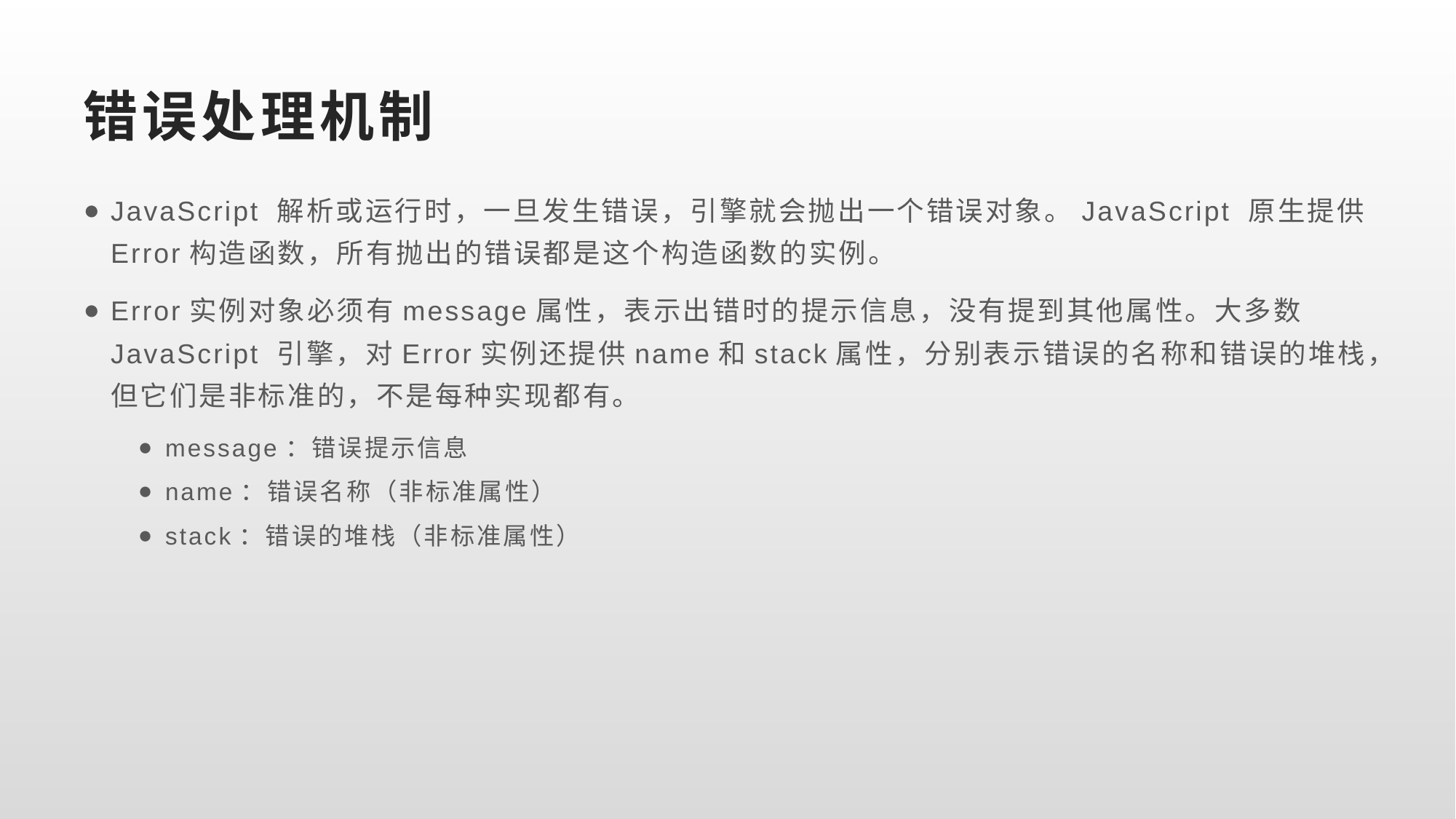

# 错误处理机制
JavaScript 解析或运行时，一旦发生错误，引擎就会抛出一个错误对象。JavaScript 原生提供Error构造函数，所有抛出的错误都是这个构造函数的实例。
Error实例对象必须有message属性，表示出错时的提示信息，没有提到其他属性。大多数 JavaScript 引擎，对Error实例还提供name和stack属性，分别表示错误的名称和错误的堆栈，但它们是非标准的，不是每种实现都有。
message：错误提示信息
name：错误名称（非标准属性）
stack：错误的堆栈（非标准属性）